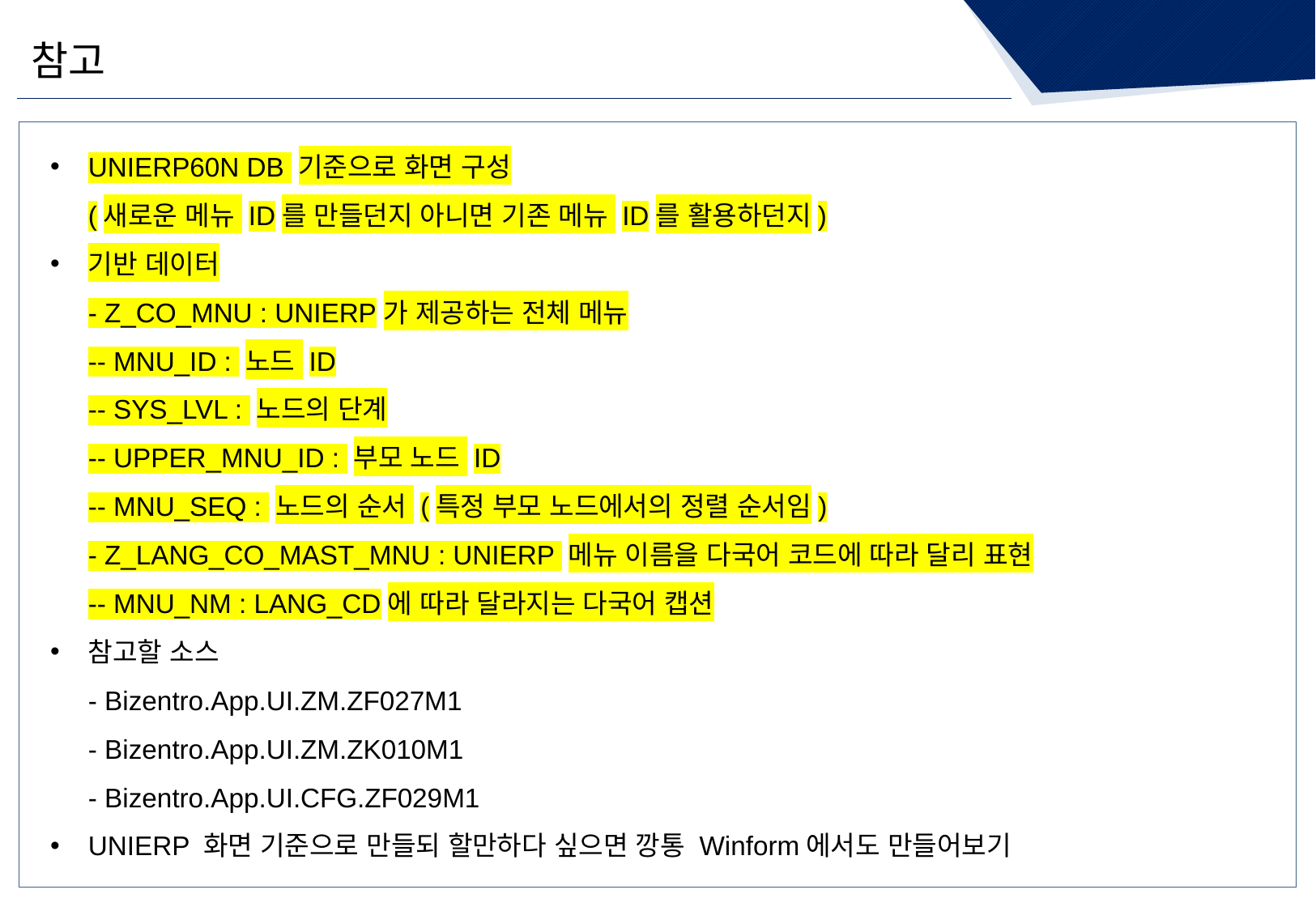

참고

UNIERP60N DB 기준으로 화면 구성
(새로운 메뉴 ID를 만들던지 아니면 기존 메뉴 ID를 활용하던지)
기반 데이터
- Z_CO_MNU : UNIERP가 제공하는 전체 메뉴
-- MNU_ID : 노드 ID
-- SYS_LVL : 노드의 단계
-- UPPER_MNU_ID : 부모 노드 ID
-- MNU_SEQ : 노드의 순서 (특정 부모 노드에서의 정렬 순서임)
- Z_LANG_CO_MAST_MNU : UNIERP 메뉴 이름을 다국어 코드에 따라 달리 표현
-- MNU_NM : LANG_CD에 따라 달라지는 다국어 캡션
참고할 소스
- Bizentro.App.UI.ZM.ZF027M1
- Bizentro.App.UI.ZM.ZK010M1
- Bizentro.App.UI.CFG.ZF029M1
UNIERP 화면 기준으로 만들되 할만하다 싶으면 깡통 Winform에서도 만들어보기